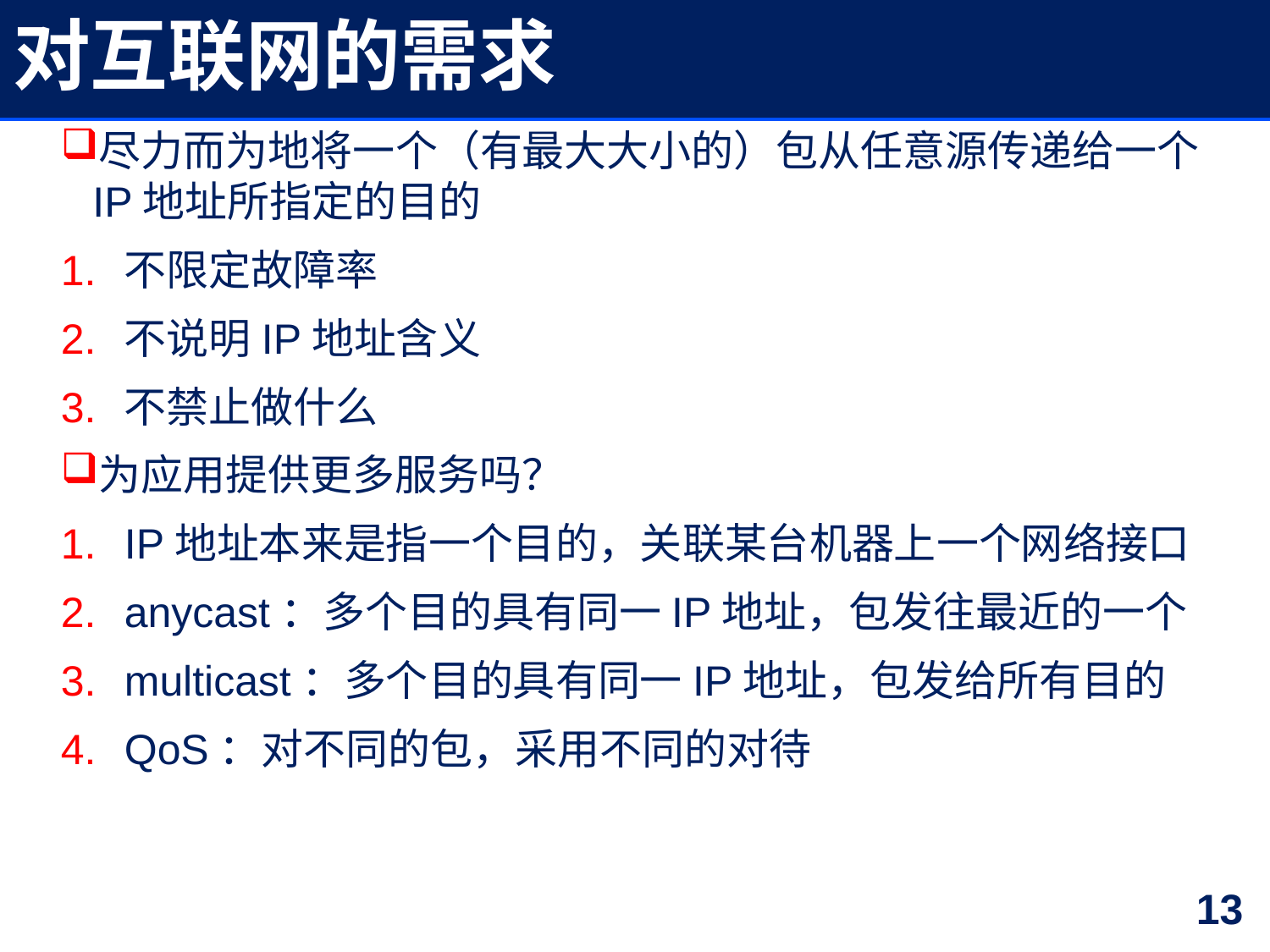

# 对互联网的需求
尽力而为地将一个（有最大大小的）包从任意源传递给一个IP地址所指定的目的
不限定故障率
不说明IP地址含义
不禁止做什么
为应用提供更多服务吗？
IP地址本来是指一个目的，关联某台机器上一个网络接口
anycast：多个目的具有同一IP地址，包发往最近的一个
multicast：多个目的具有同一IP地址，包发给所有目的
QoS：对不同的包，采用不同的对待
13